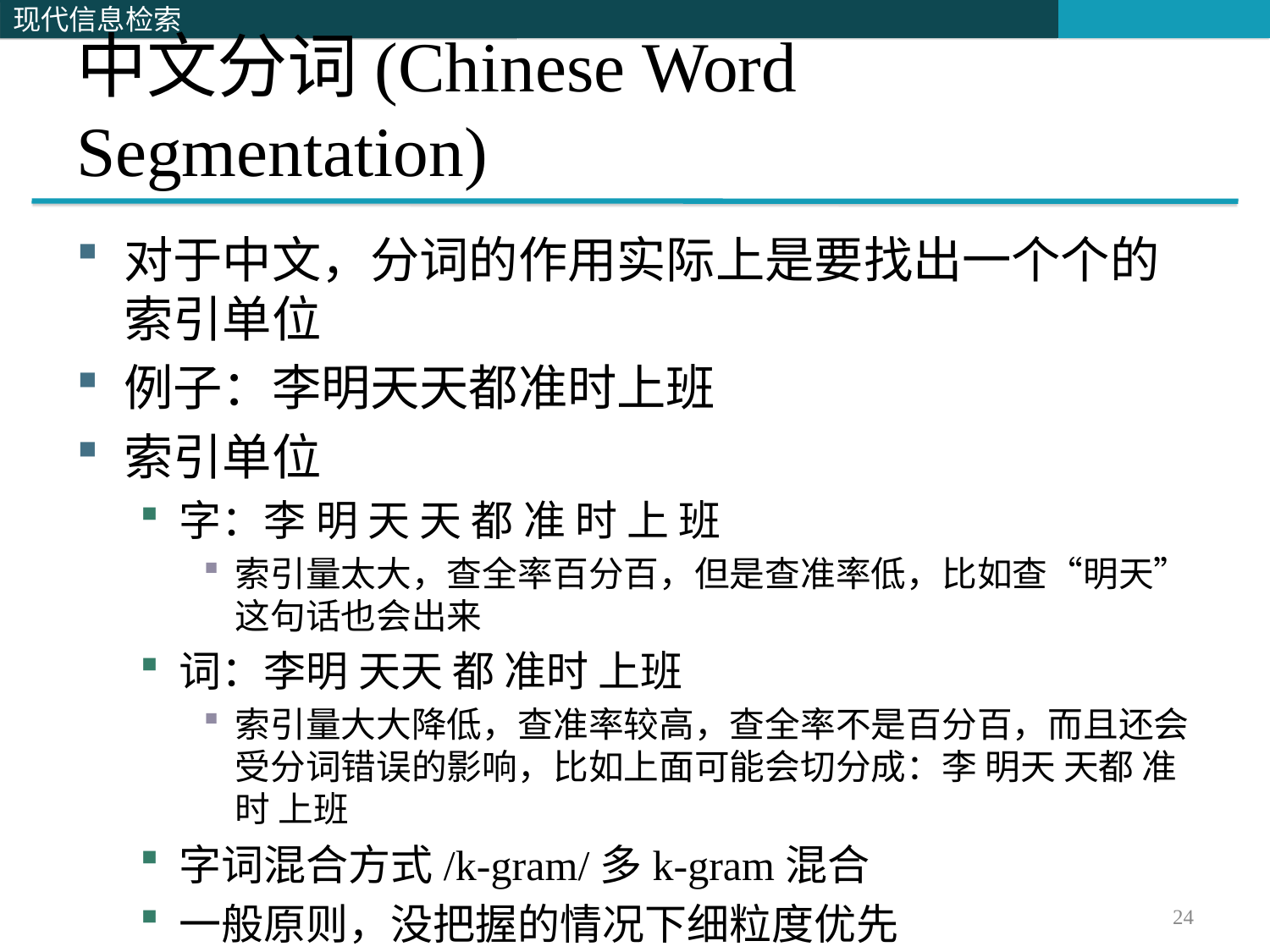

# 中文分词(Chinese Word Segmentation)
对于中文，分词的作用实际上是要找出一个个的索引单位
例子：李明天天都准时上班
索引单位
字：李 明 天 天 都 准 时 上 班
索引量太大，查全率百分百，但是查准率低，比如查“明天” 这句话也会出来
词：李明 天天 都 准时 上班
索引量大大降低，查准率较高，查全率不是百分百，而且还会受分词错误的影响，比如上面可能会切分成：李 明天 天都 准时 上班
字词混合方式/k-gram/多k-gram混合
一般原则，没把握的情况下细粒度优先
24